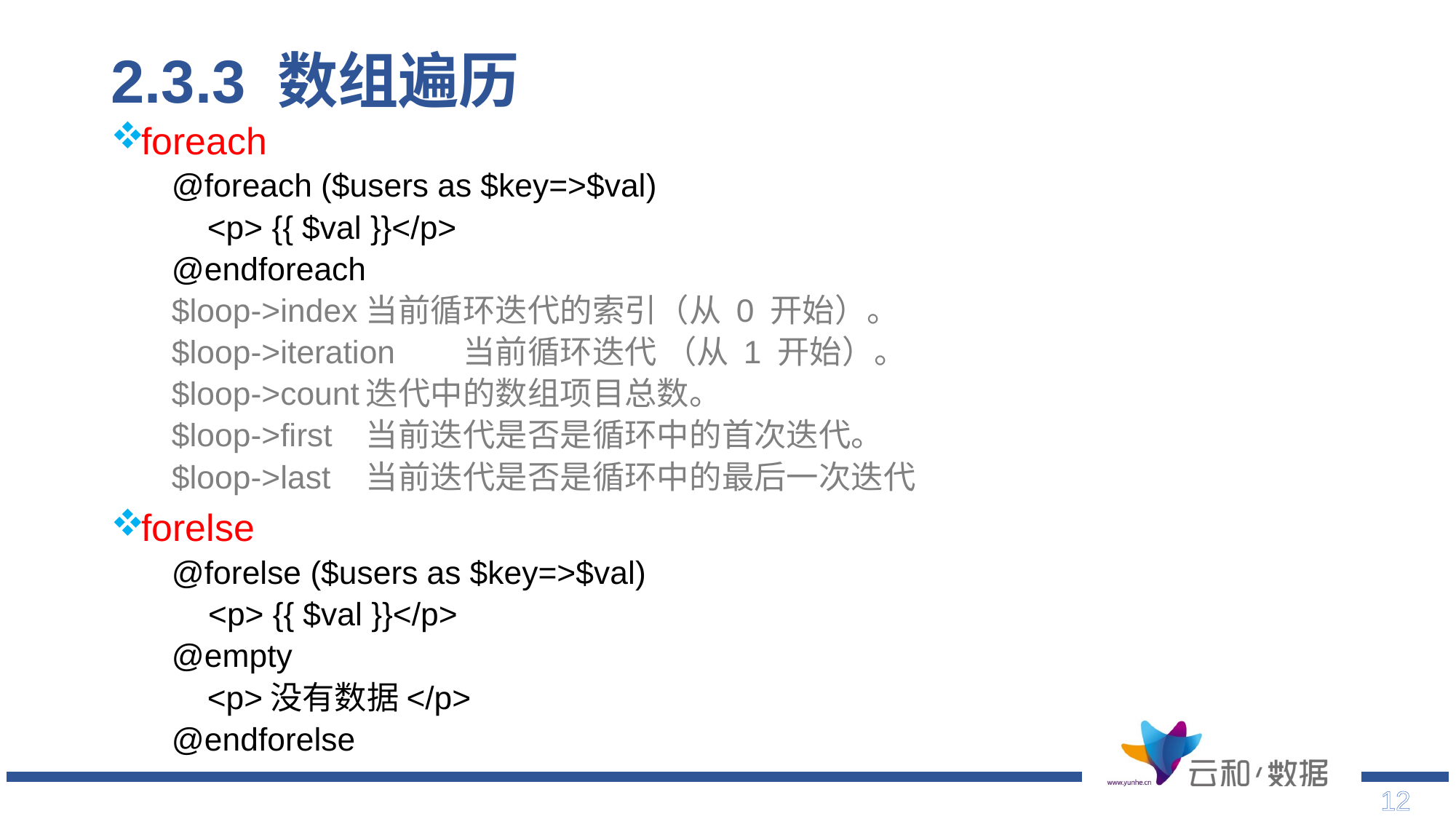

# 2.3.3 数组遍历
foreach
@foreach ($users as $key=>$val)
    <p> {{ $val }}</p>
@endforeach
$loop->index	当前循环迭代的索引（从 0 开始）。
$loop->iteration	当前循环迭代 （从 1 开始）。
$loop->count	迭代中的数组项目总数。
$loop->first	当前迭代是否是循环中的首次迭代。
$loop->last		当前迭代是否是循环中的最后一次迭代
forelse
@forelse ($users as $key=>$val)
    	<p> {{ $val }}</p>
@empty
    <p>没有数据</p>
@endforelse